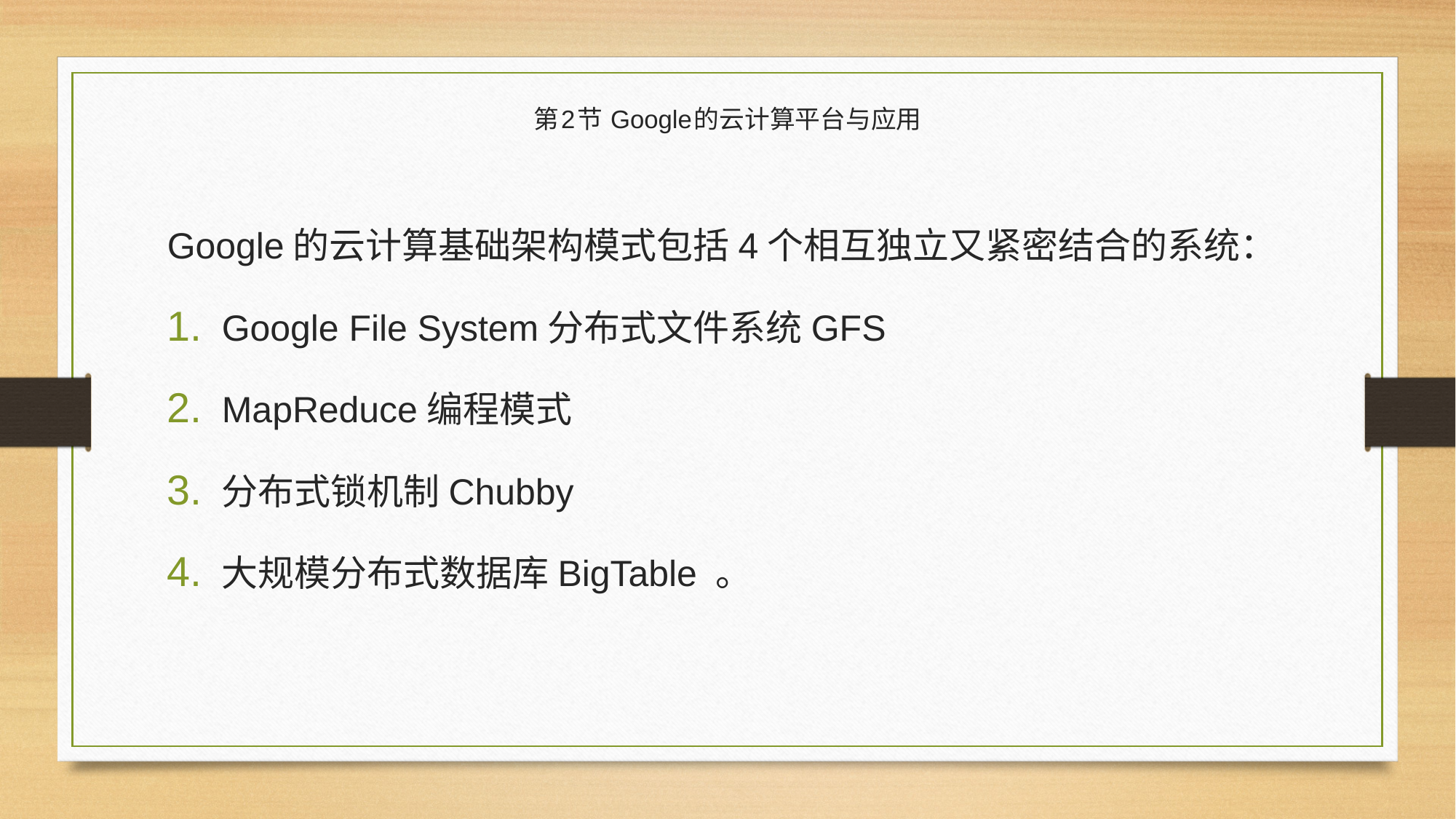

# 第2节 Google的云计算平台与应用
Google的云计算基础架构模式包括4个相互独立又紧密结合的系统：
Google File System分布式文件系统GFS
MapReduce编程模式
分布式锁机制Chubby
大规模分布式数据库BigTable 。